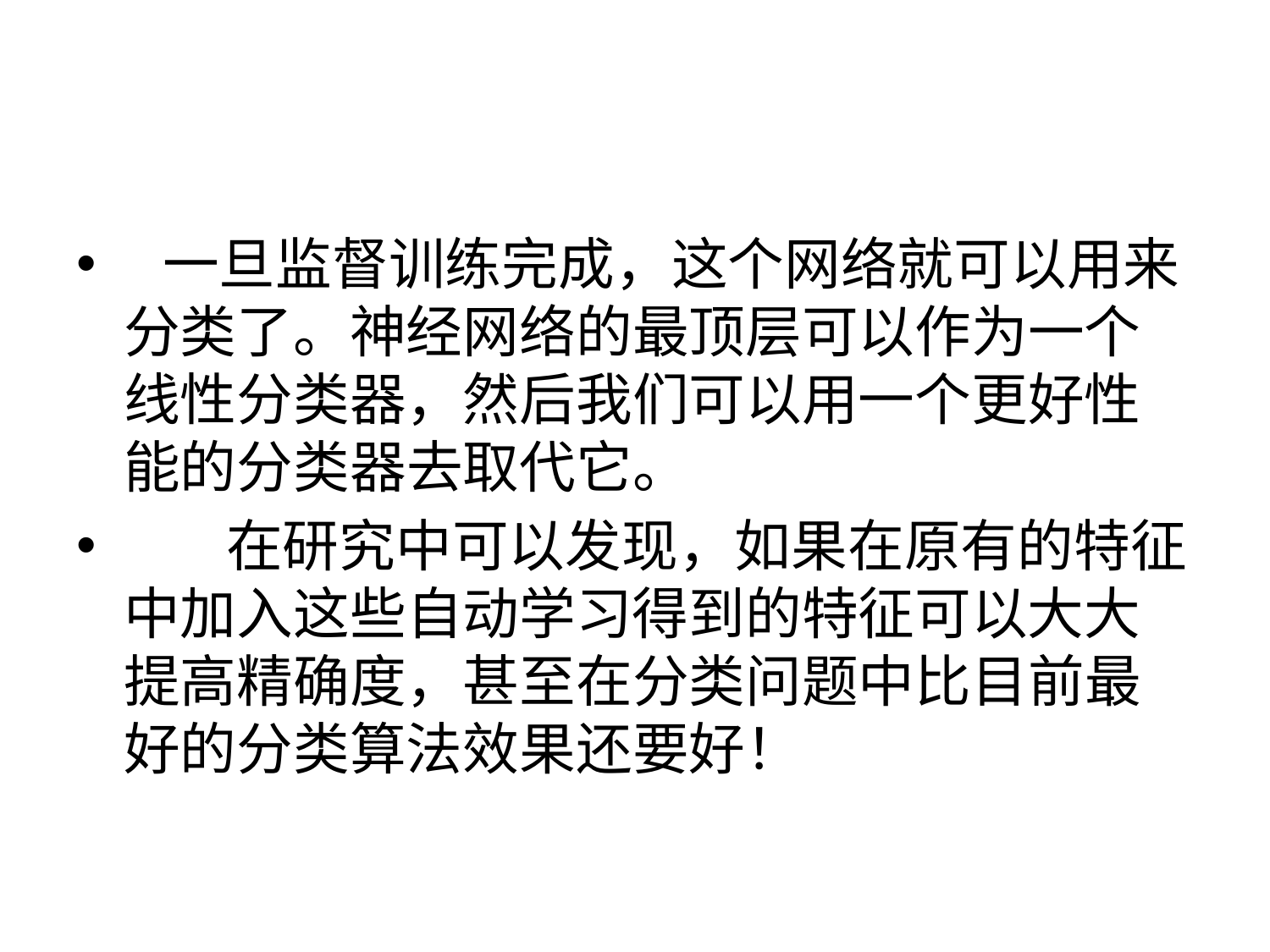

#
  一旦监督训练完成，这个网络就可以用来分类了。神经网络的最顶层可以作为一个线性分类器，然后我们可以用一个更好性能的分类器去取代它。
       在研究中可以发现，如果在原有的特征中加入这些自动学习得到的特征可以大大提高精确度，甚至在分类问题中比目前最好的分类算法效果还要好！